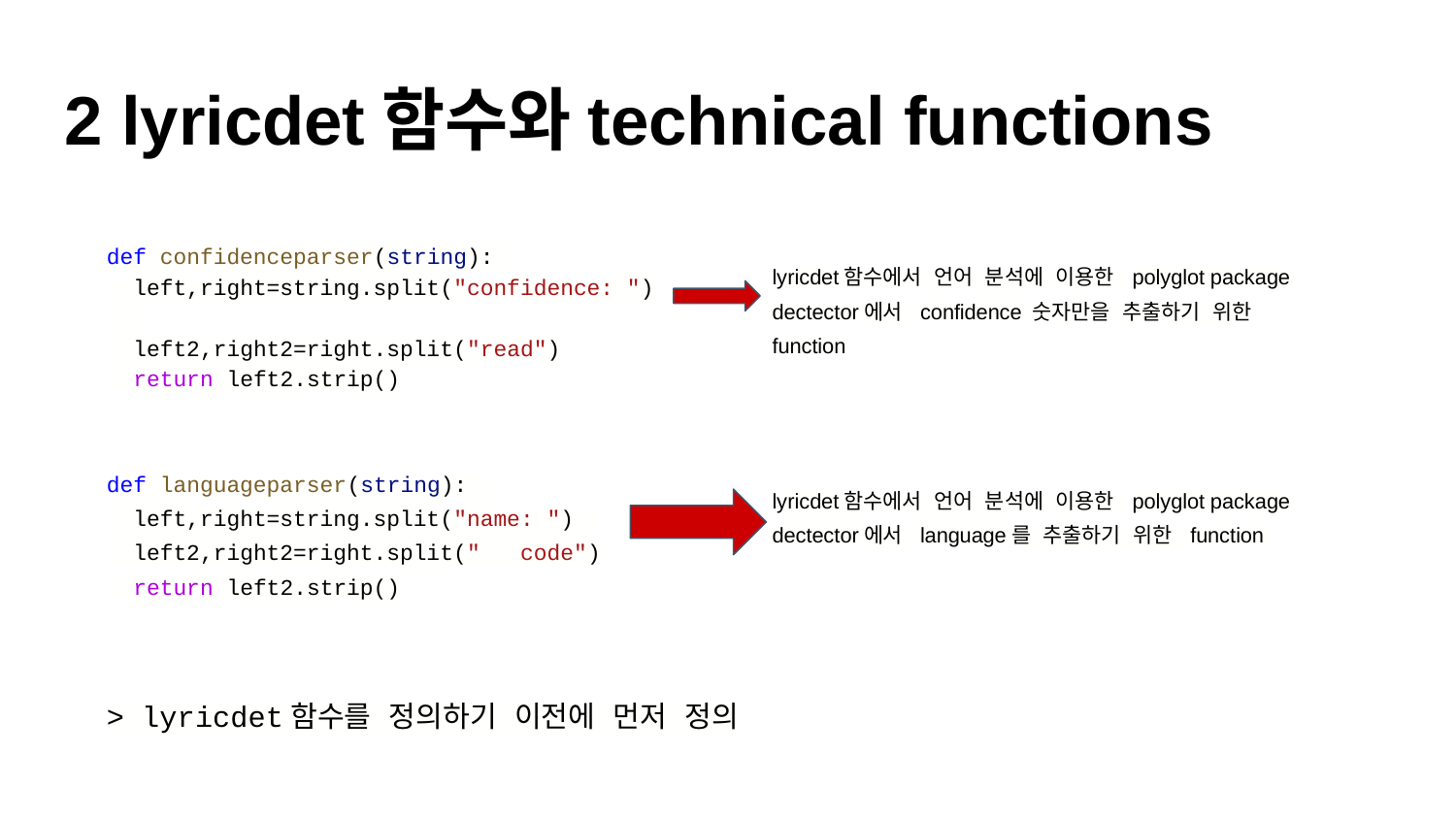

# 2 lyricdet함수와technical functions
def confidenceparser(string):
  left,right=string.split("confidence: ")
  left2,right2=right.split("read")
  return left2.strip()

lyricdet함수에서 언어 분석에 이용한 polyglot package dectector에서 confidence 숫자만을 추출하기 위한 function

def languageparser(string):
  left,right=string.split("name: ")
  left2,right2=right.split("   code")
  return left2.strip()

lyricdet함수에서 언어 분석에 이용한 polyglot package dectector에서 language를 추출하기 위한 function

> lyricdet함수를 정의하기 이전에 먼저 정의